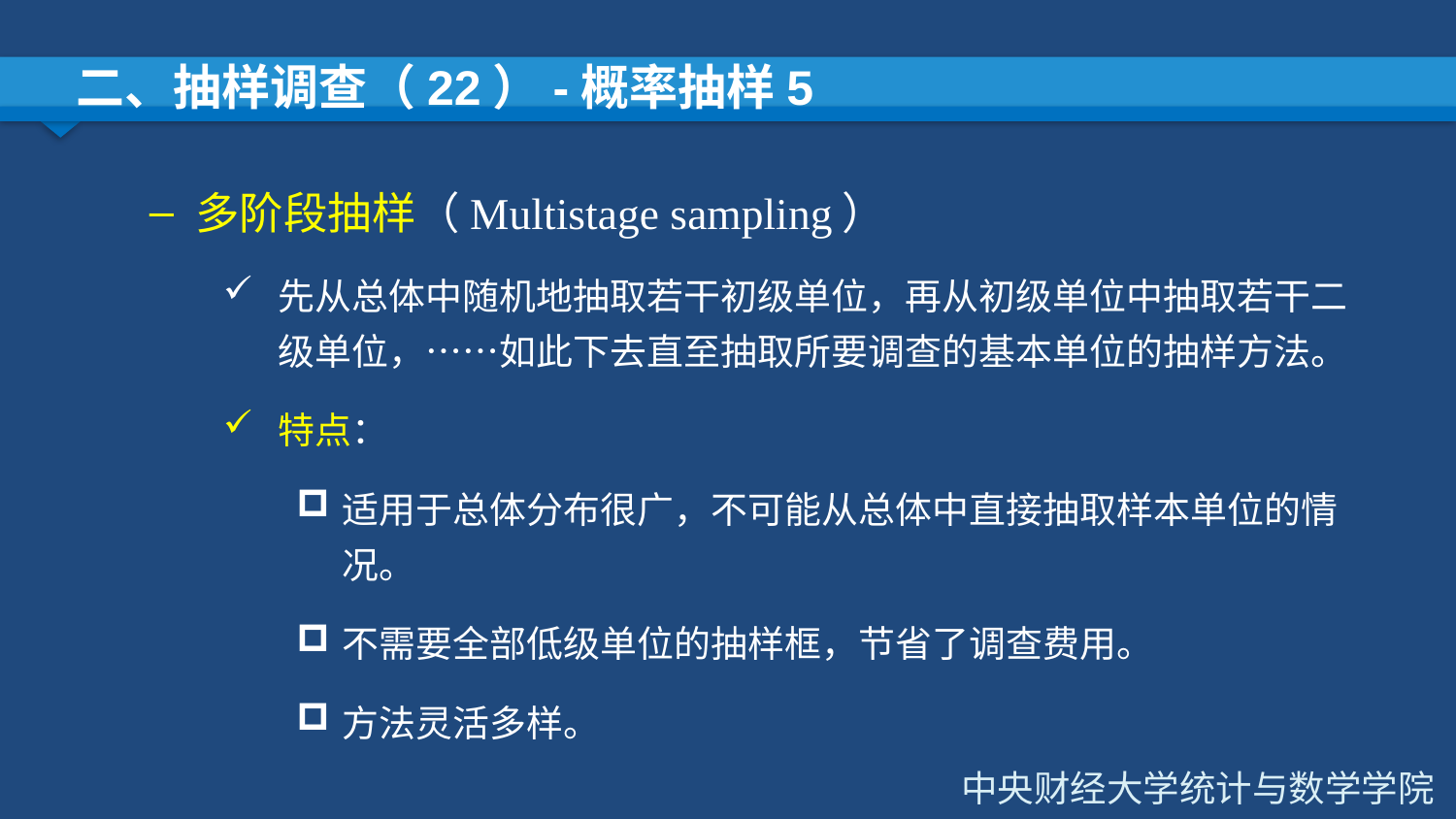

# 二、抽样调查（22）-概率抽样5
多阶段抽样（Multistage sampling）
先从总体中随机地抽取若干初级单位，再从初级单位中抽取若干二级单位，……如此下去直至抽取所要调查的基本单位的抽样方法。
特点：
适用于总体分布很广，不可能从总体中直接抽取样本单位的情况。
不需要全部低级单位的抽样框，节省了调查费用。
方法灵活多样。